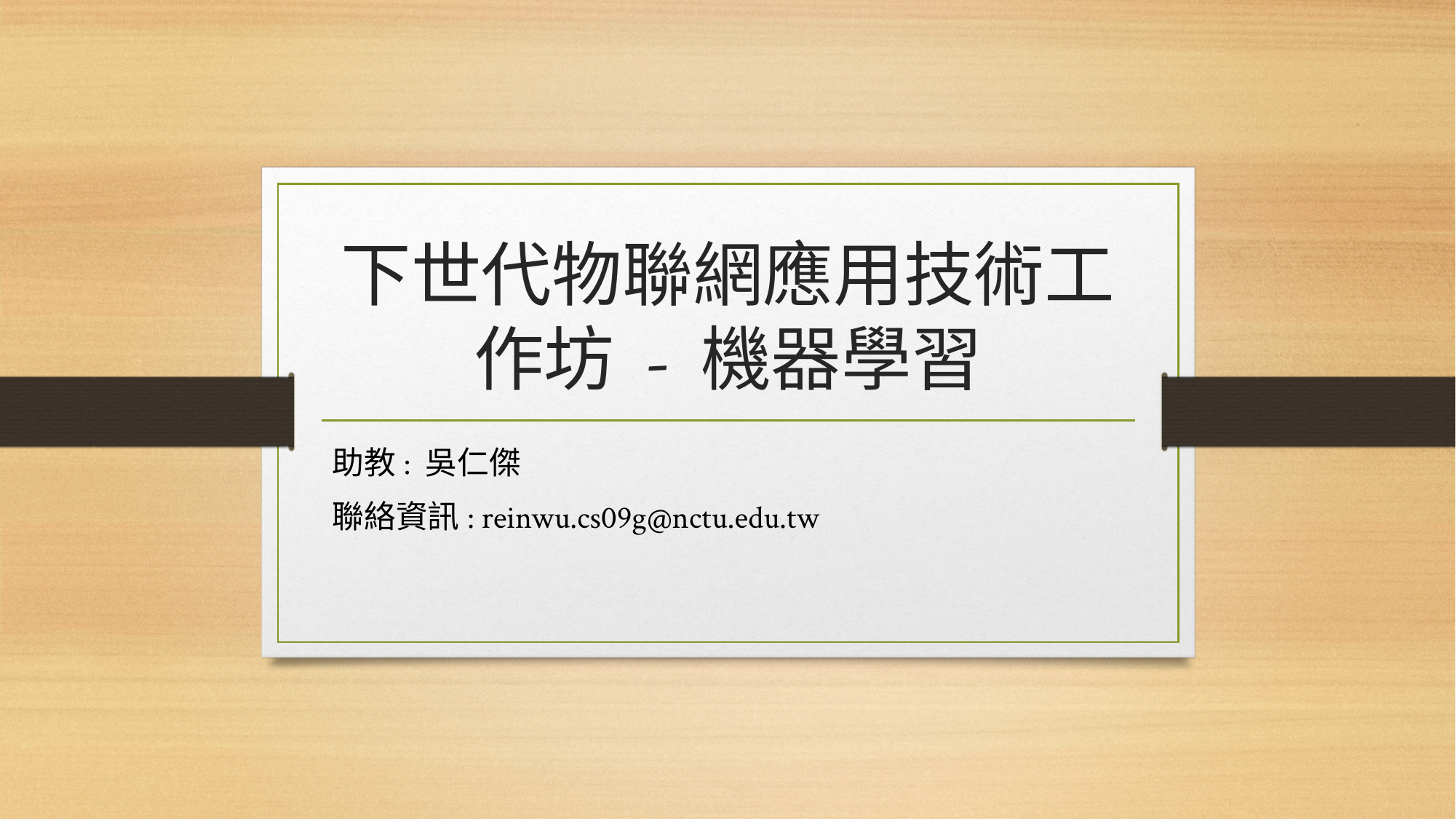

# 下世代物聯網應用技術工作坊 - 機器學習
助教: 吳仁傑
聯絡資訊: reinwu.cs09g@nctu.edu.tw